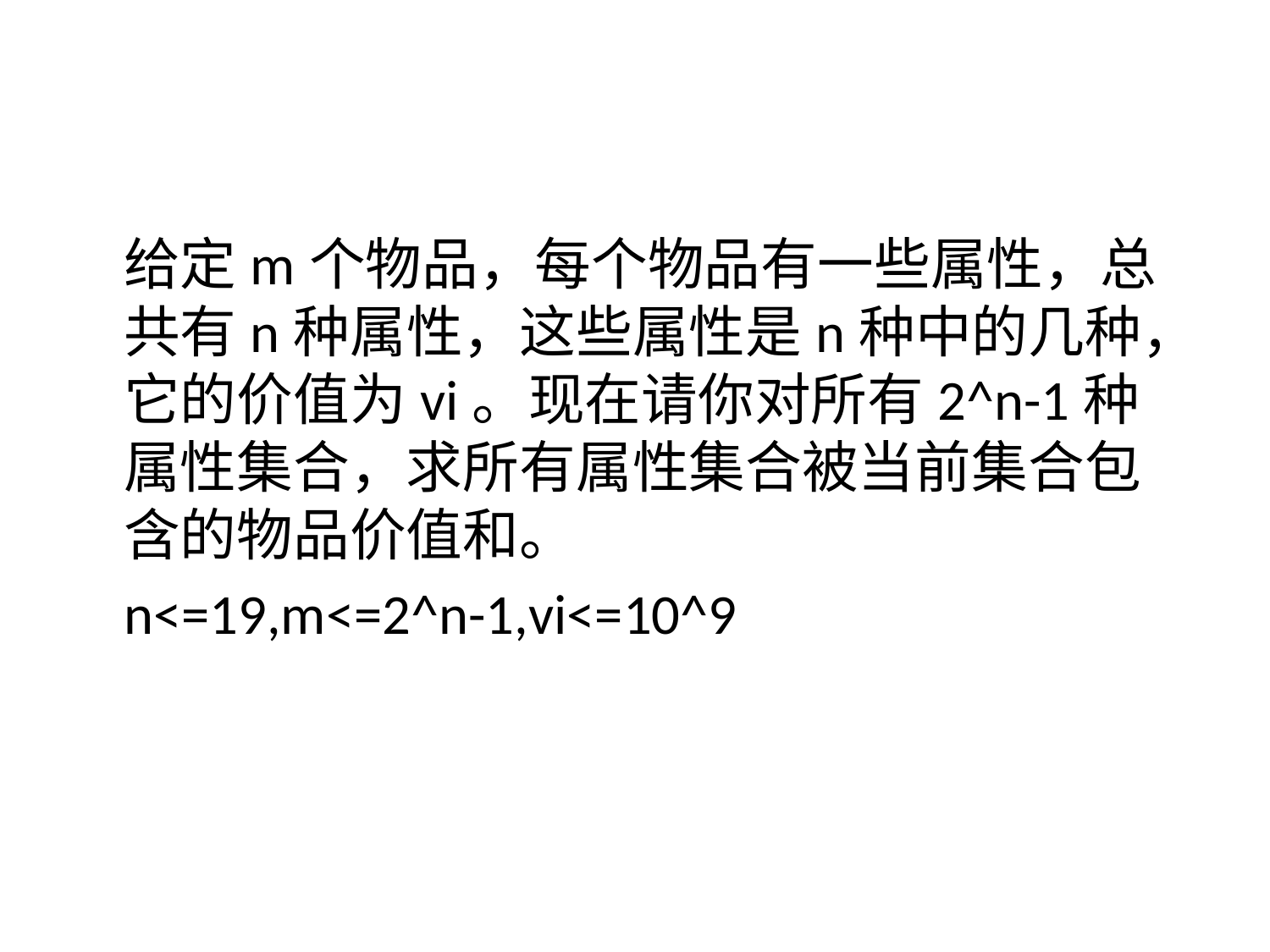

#
	给定m个物品，每个物品有一些属性，总共有n种属性，这些属性是n种中的几种，它的价值为vi。现在请你对所有2^n-1种属性集合，求所有属性集合被当前集合包含的物品价值和。
	n<=19,m<=2^n-1,vi<=10^9